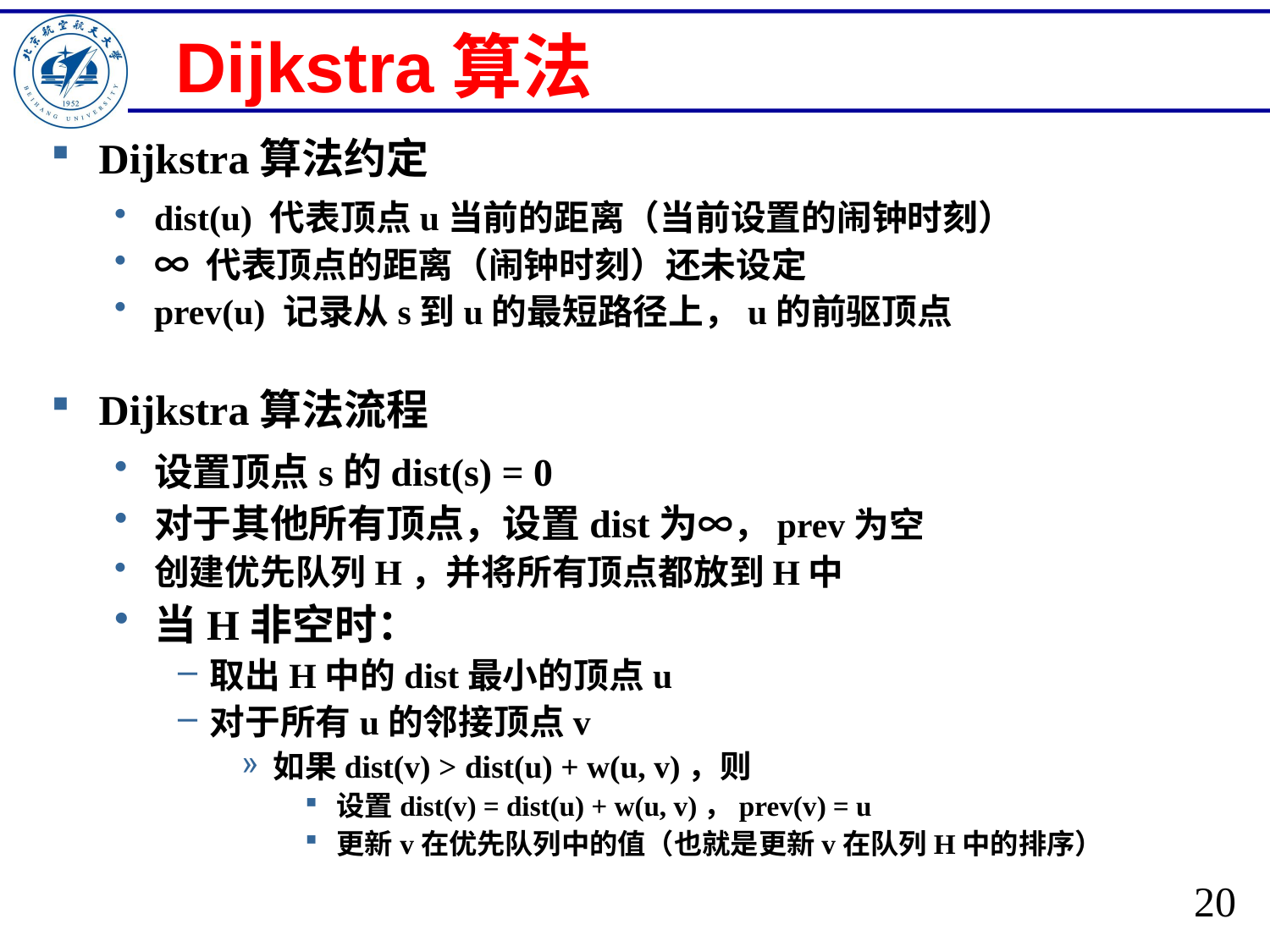

# Dijkstra算法
Dijkstra算法约定
dist(u) 代表顶点u当前的距离（当前设置的闹钟时刻）
∞ 代表顶点的距离（闹钟时刻）还未设定
prev(u) 记录从s到u的最短路径上，u的前驱顶点

Dijkstra算法流程
设置顶点s的dist(s) = 0
对于其他所有顶点，设置dist为∞，prev为空
创建优先队列H，并将所有顶点都放到H中
当H非空时：
取出H中的dist最小的顶点u
对于所有u的邻接顶点v
如果dist(v) > dist(u) + w(u, v)，则
设置dist(v) = dist(u) + w(u, v)，prev(v) = u
更新v在优先队列中的值（也就是更新v在队列H中的排序）